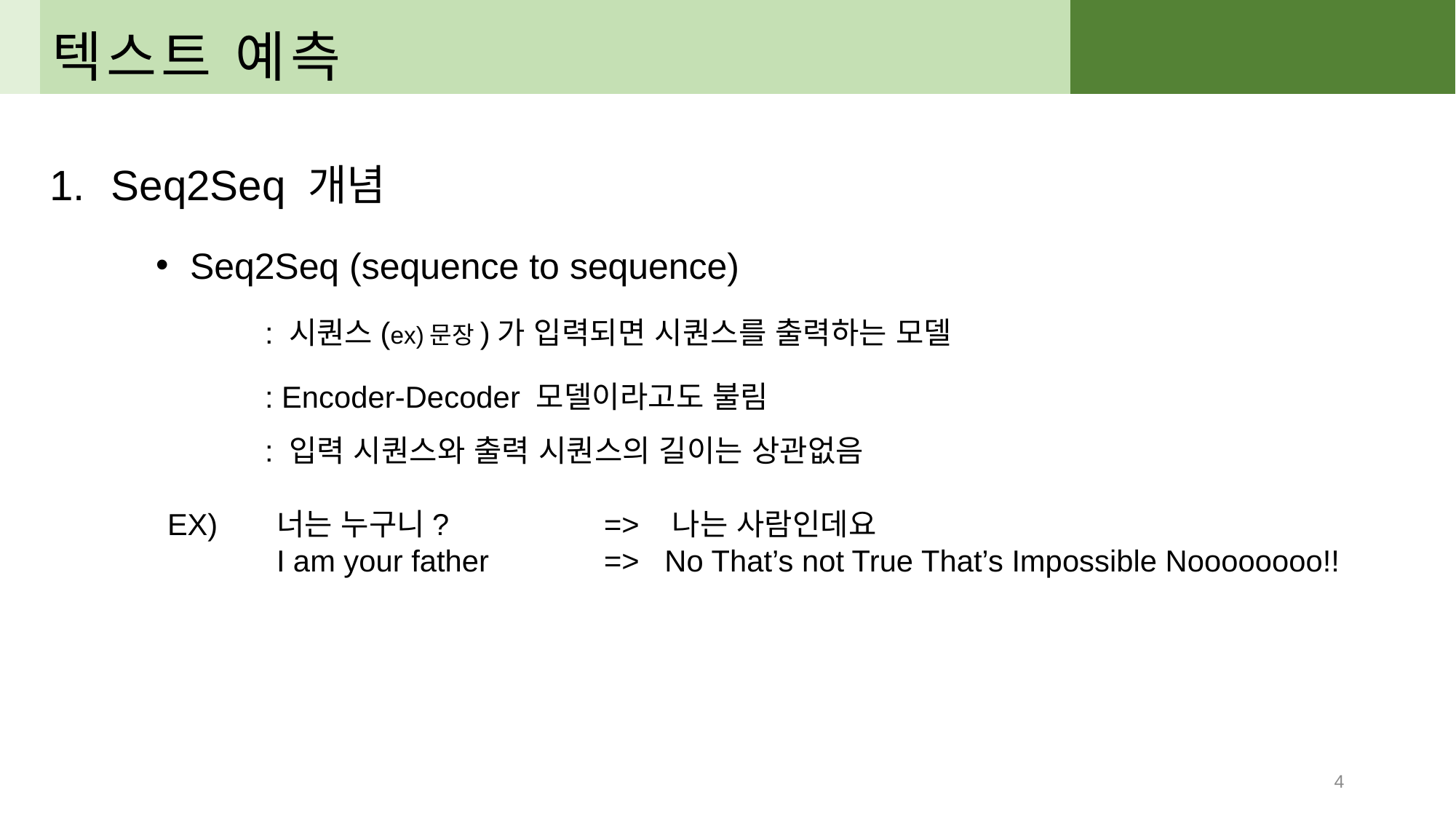

텍스트 예측

Seq2Seq 개념
Seq2Seq (sequence to sequence)

	: 시퀀스(ex)문장)가 입력되면 시퀀스를 출력하는 모델

	: Encoder-Decoder 모델이라고도 불림

	: 입력 시퀀스와 출력 시퀀스의 길이는 상관없음
EX) 	너는 누구니? 		=>   나는 사람인데요
     	I am your father 	=>   No That’s not True That’s Impossible Noooooooo!!
4